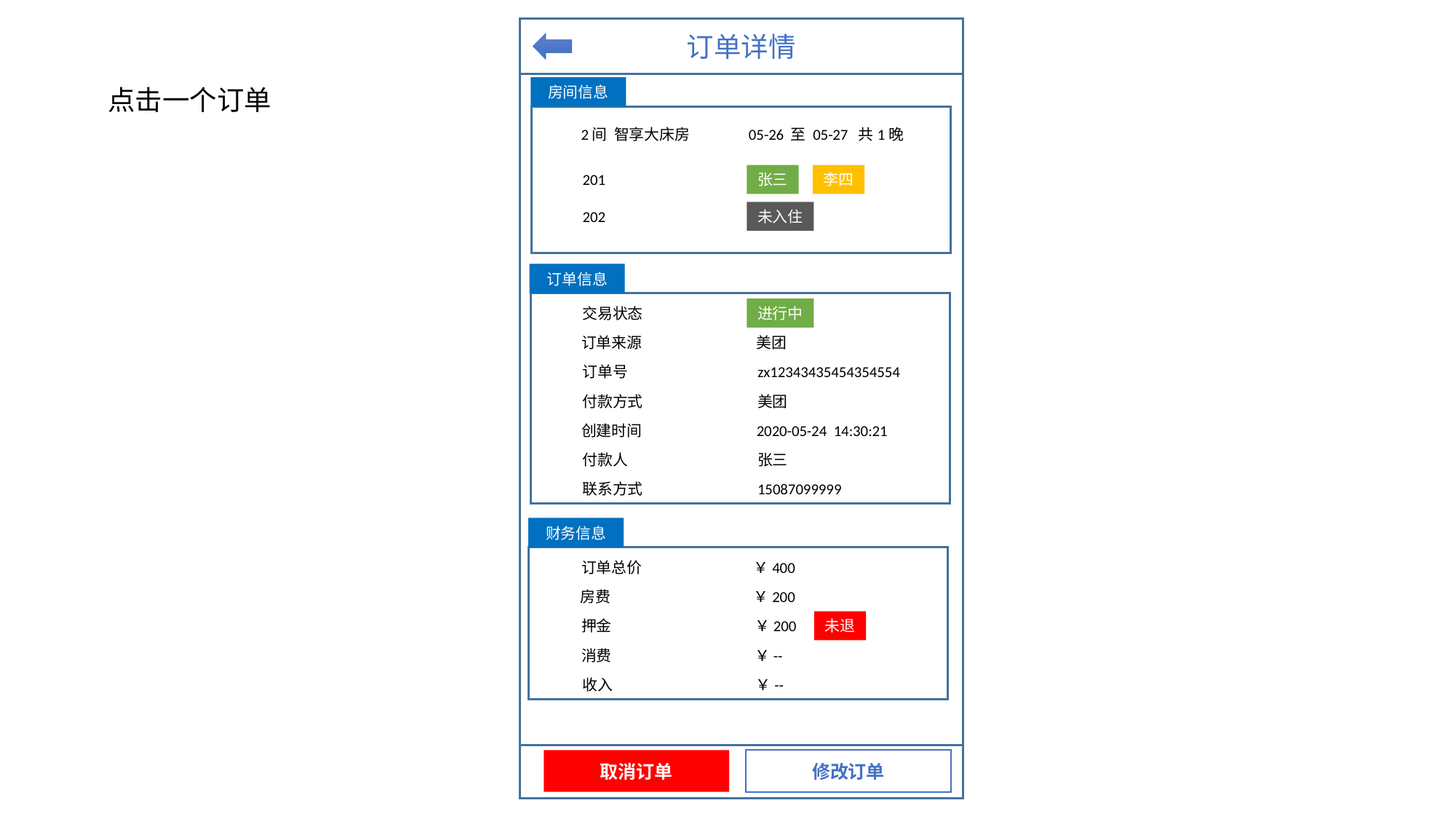

订单详情

点击一个订单
房间信息

2间  智享大床房
05-26 至 05-27  共1晚
201
张三
李四
202
未入住
订单信息

交易状态
进行中
订单来源
美团
订单号
zx12343435454354554
付款方式
美团
创建时间
2020-05-24  14:30:21
付款人
张三
联系方式
15087099999
财务信息

订单总价
￥400
房费
￥200
押金
￥200
未退
消费
￥--
收入
￥--

取消订单
修改订单